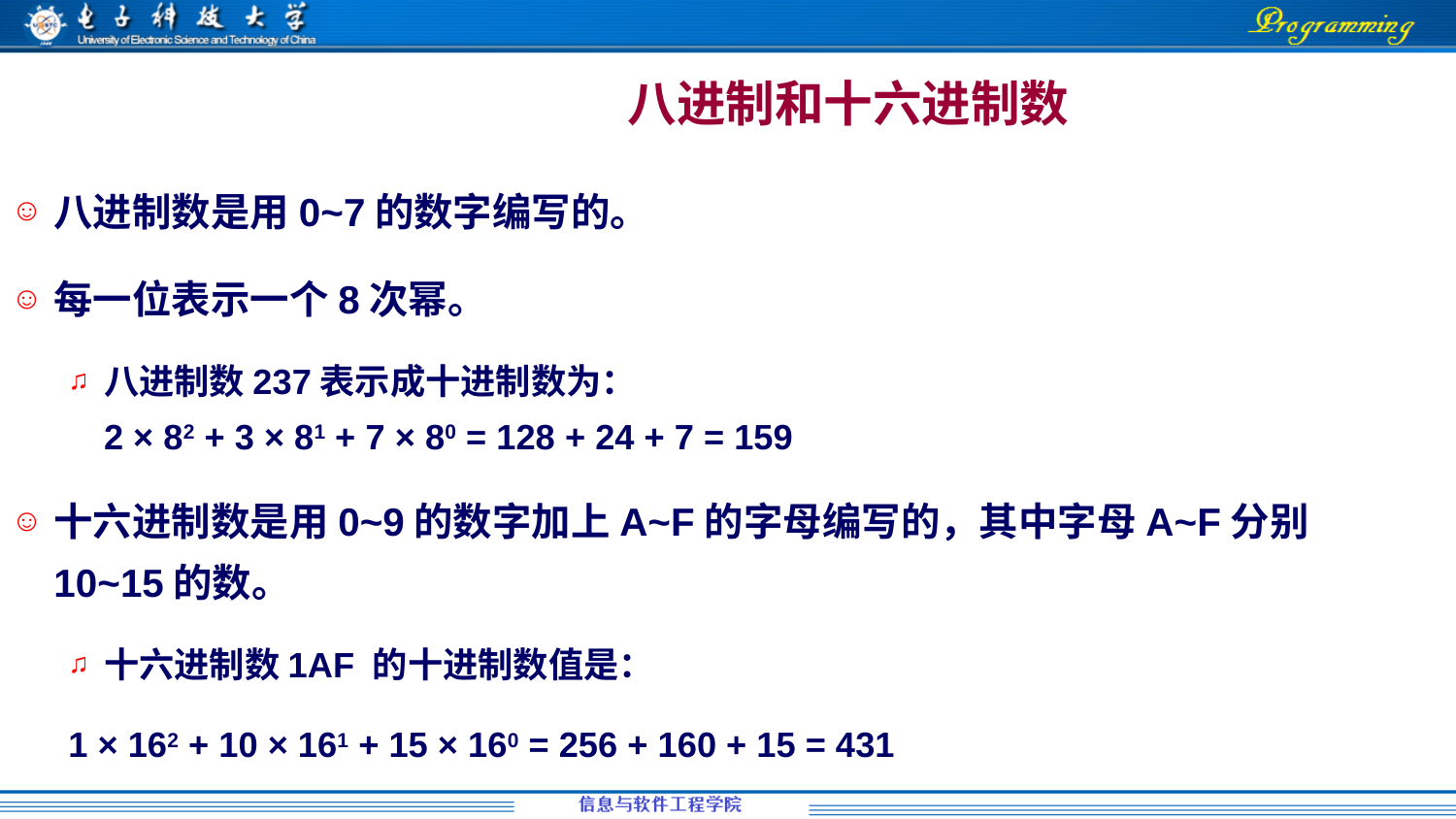

八进制和十六进制数
八进制数是用0~7的数字编写的。
每一位表示一个8次幂。
八进制数237表示成十进制数为：
2 × 82 + 3 × 81 + 7 × 80 = 128 + 24 + 7 = 159
十六进制数是用0~9的数字加上A~F的字母编写的，其中字母A~F分别10~15的数。
十六进制数1AF 的十进制数值是：
1 × 162 + 10 × 161 + 15 × 160 = 256 + 160 + 15 = 431